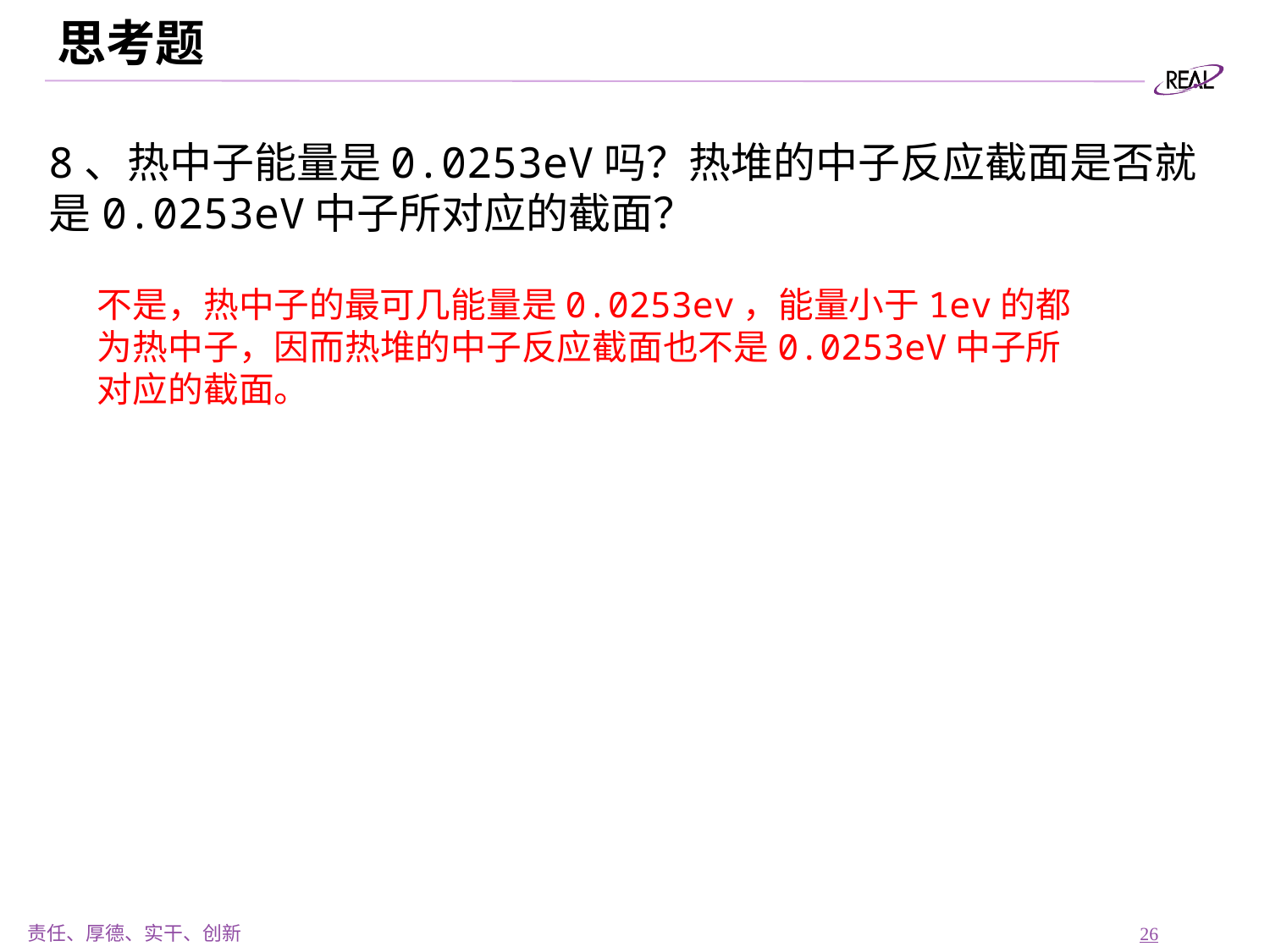

# 思考题
8、热中子能量是0.0253eV吗？热堆的中子反应截面是否就是0.0253eV中子所对应的截面？
不是，热中子的最可几能量是0.0253ev，能量小于1ev的都为热中子，因而热堆的中子反应截面也不是0.0253eV中子所对应的截面。